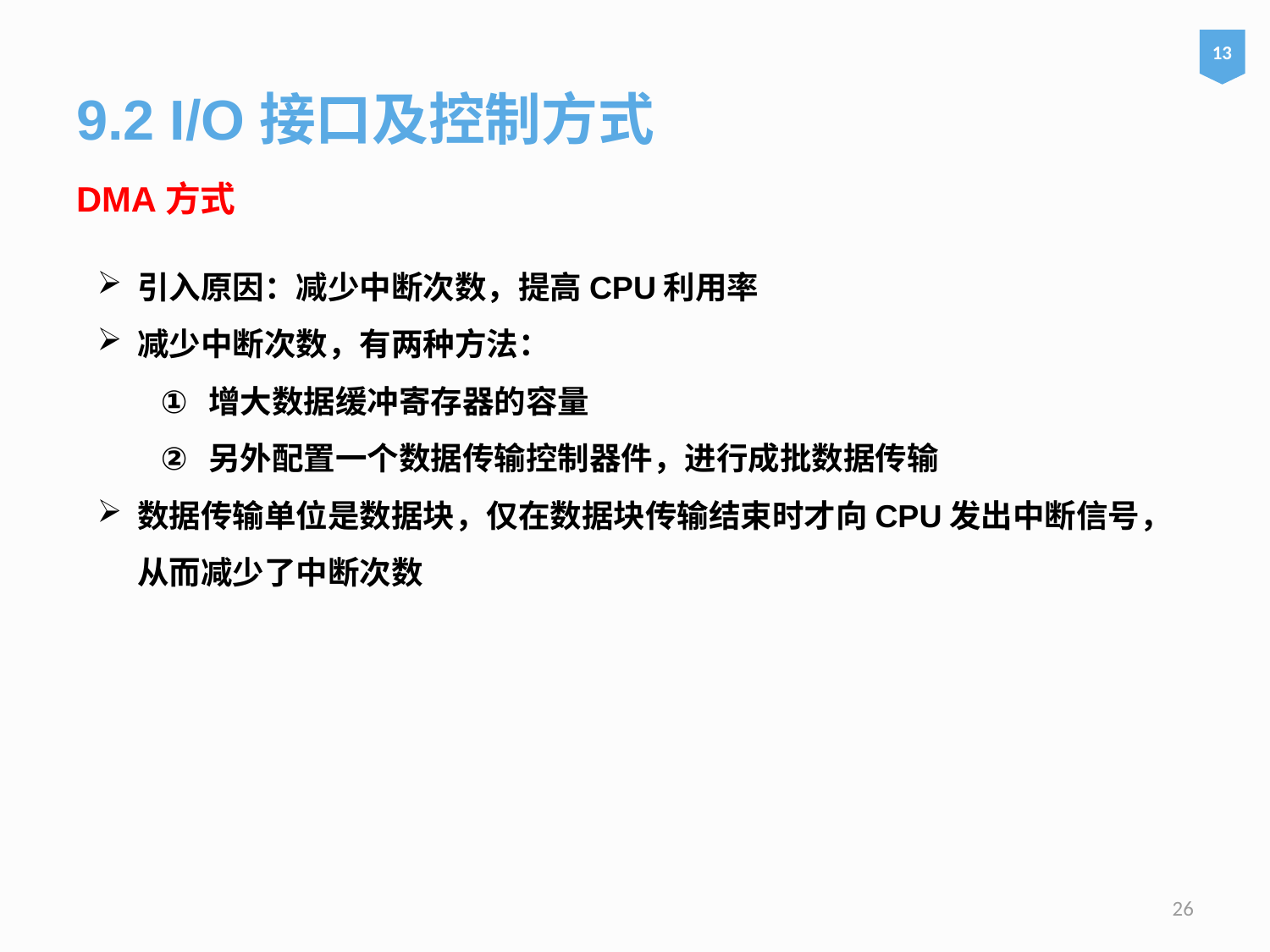

13
9.2 I/O接口及控制方式
DMA方式
引入原因：减少中断次数，提高CPU利用率
减少中断次数，有两种方法：
增大数据缓冲寄存器的容量
另外配置一个数据传输控制器件，进行成批数据传输
数据传输单位是数据块，仅在数据块传输结束时才向CPU发出中断信号，从而减少了中断次数
26